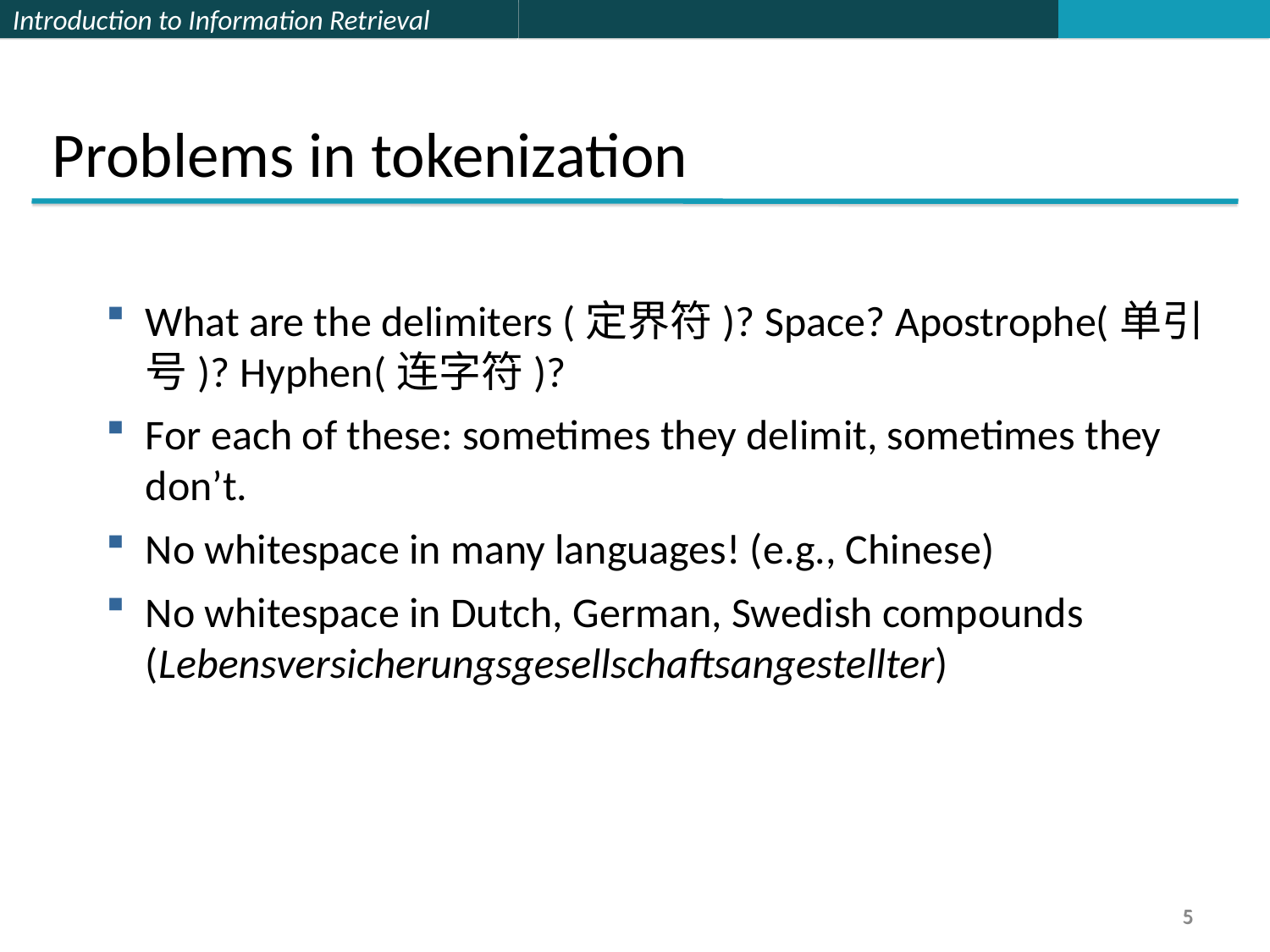

Problems in tokenization
What are the delimiters (定界符)? Space? Apostrophe(单引号)? Hyphen(连字符)?
For each of these: sometimes they delimit, sometimes they don’t.
No whitespace in many languages! (e.g., Chinese)
No whitespace in Dutch, German, Swedish compounds (Lebensversicherungsgesellschaftsangestellter)
5
5